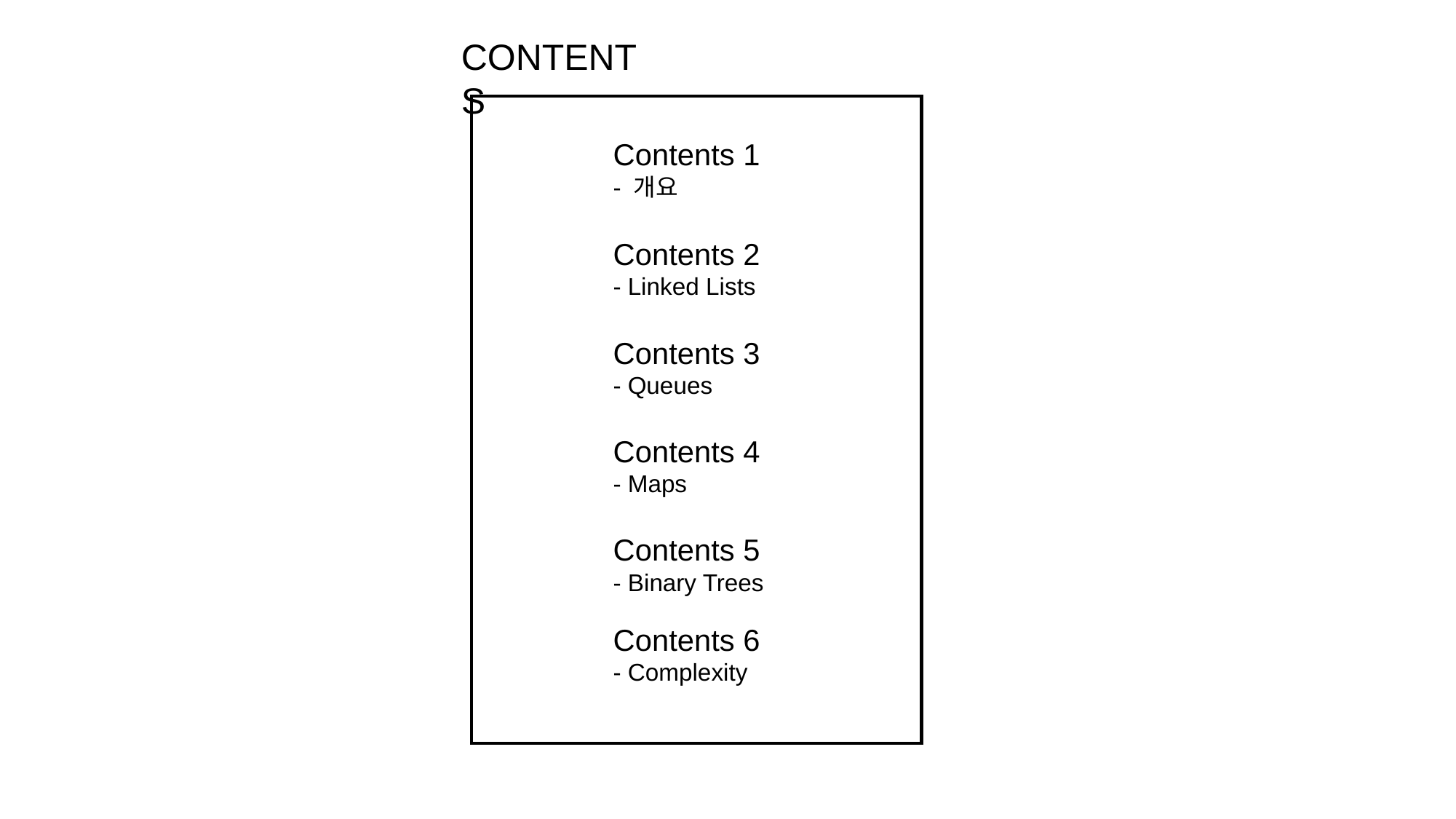

CONTENTS

Contents 1
- 개요
Contents 2
- Linked Lists
Contents 3
- Queues
Contents 4
- Maps
Contents 5
- Binary Trees
Contents 6
- Complexity